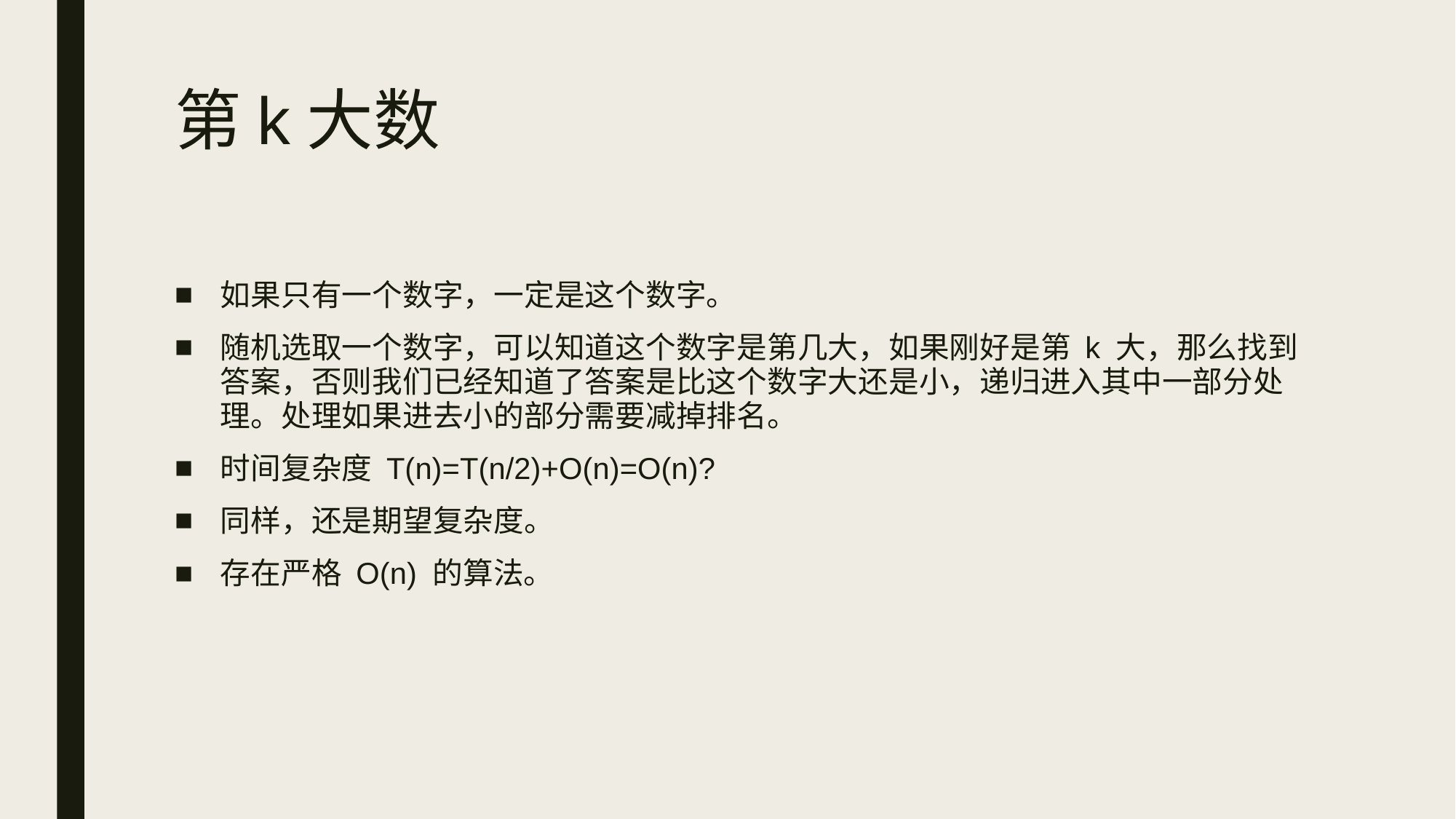

# 第k大数
如果只有一个数字，一定是这个数字。
随机选取一个数字，可以知道这个数字是第几大，如果刚好是第 k 大，那么找到答案，否则我们已经知道了答案是比这个数字大还是小，递归进入其中一部分处理。处理如果进去小的部分需要减掉排名。
时间复杂度 T(n)=T(n/2)+O(n)=O(n)?
同样，还是期望复杂度。
存在严格 O(n) 的算法。